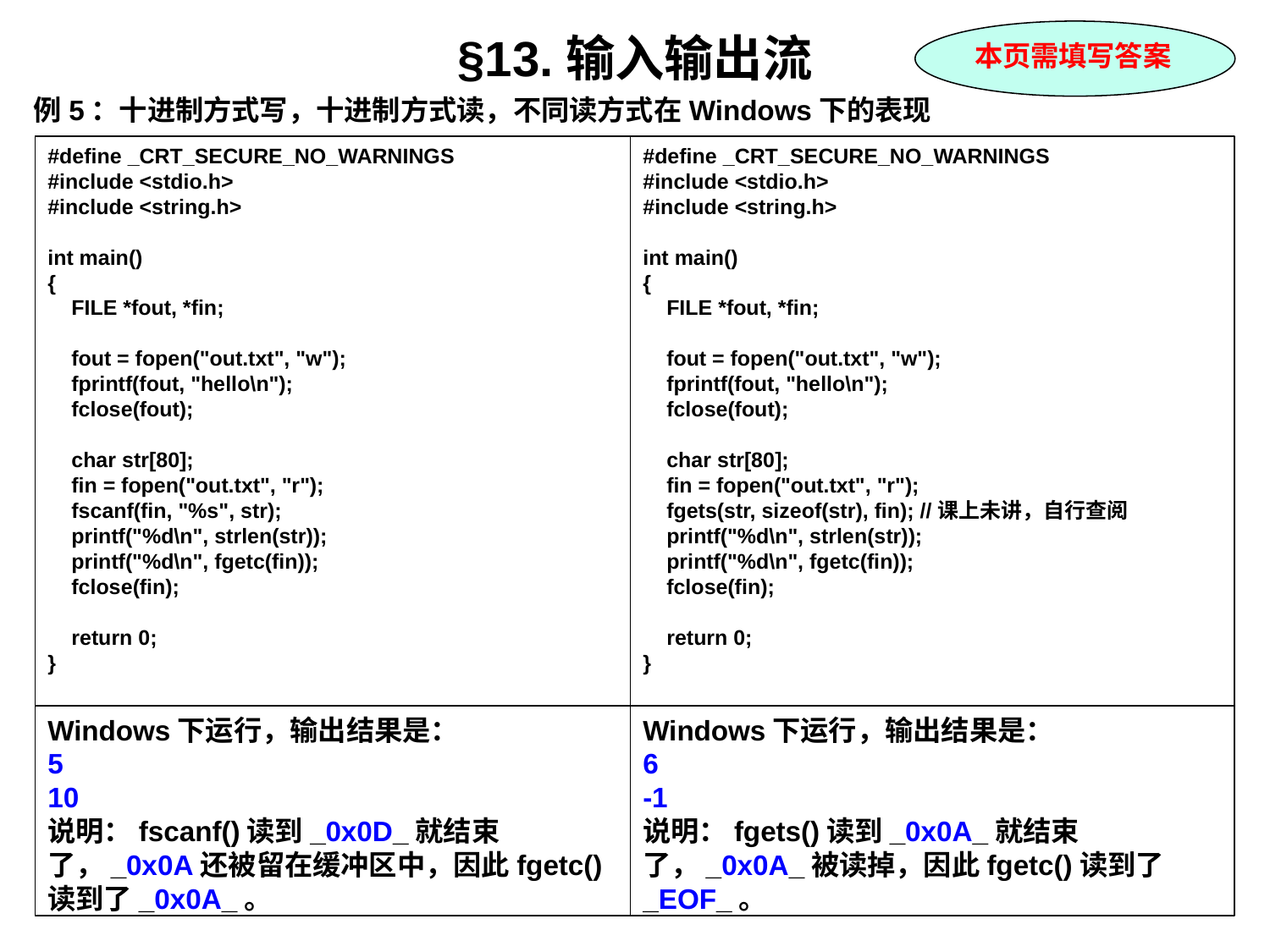

§13.输入输出流
例5：十进制方式写，十进制方式读，不同读方式在Windows下的表现
本页需填写答案
#define _CRT_SECURE_NO_WARNINGS
#include <stdio.h>
#include <string.h>

int main()
{
    FILE *fout, *fin;

    fout = fopen("out.txt", "w");
    fprintf(fout, "hello\n");
    fclose(fout);

    char str[80];
    fin = fopen("out.txt", "r");
    fscanf(fin, "%s", str);
    printf("%d\n", strlen(str));
    printf("%d\n", fgetc(fin));
    fclose(fin);

    return 0;
}
#define _CRT_SECURE_NO_WARNINGS
#include <stdio.h>
#include <string.h>

int main()
{
    FILE *fout, *fin;

    fout = fopen("out.txt", "w");
    fprintf(fout, "hello\n");
    fclose(fout);

    char str[80];
    fin = fopen("out.txt", "r");
    fgets(str, sizeof(str), fin); //课上未讲，自行查阅
    printf("%d\n", strlen(str));
    printf("%d\n", fgetc(fin));
    fclose(fin);

    return 0;
}
Windows下运行，输出结果是：
5
10
说明：fscanf()读到_0x0D_就结束了，_0x0A还被留在缓冲区中，因此fgetc()读到了_0x0A_。
Windows下运行，输出结果是：
6
-1
说明：fgets()读到_0x0A_就结束了，_0x0A_被读掉，因此fgetc()读到了_EOF_。